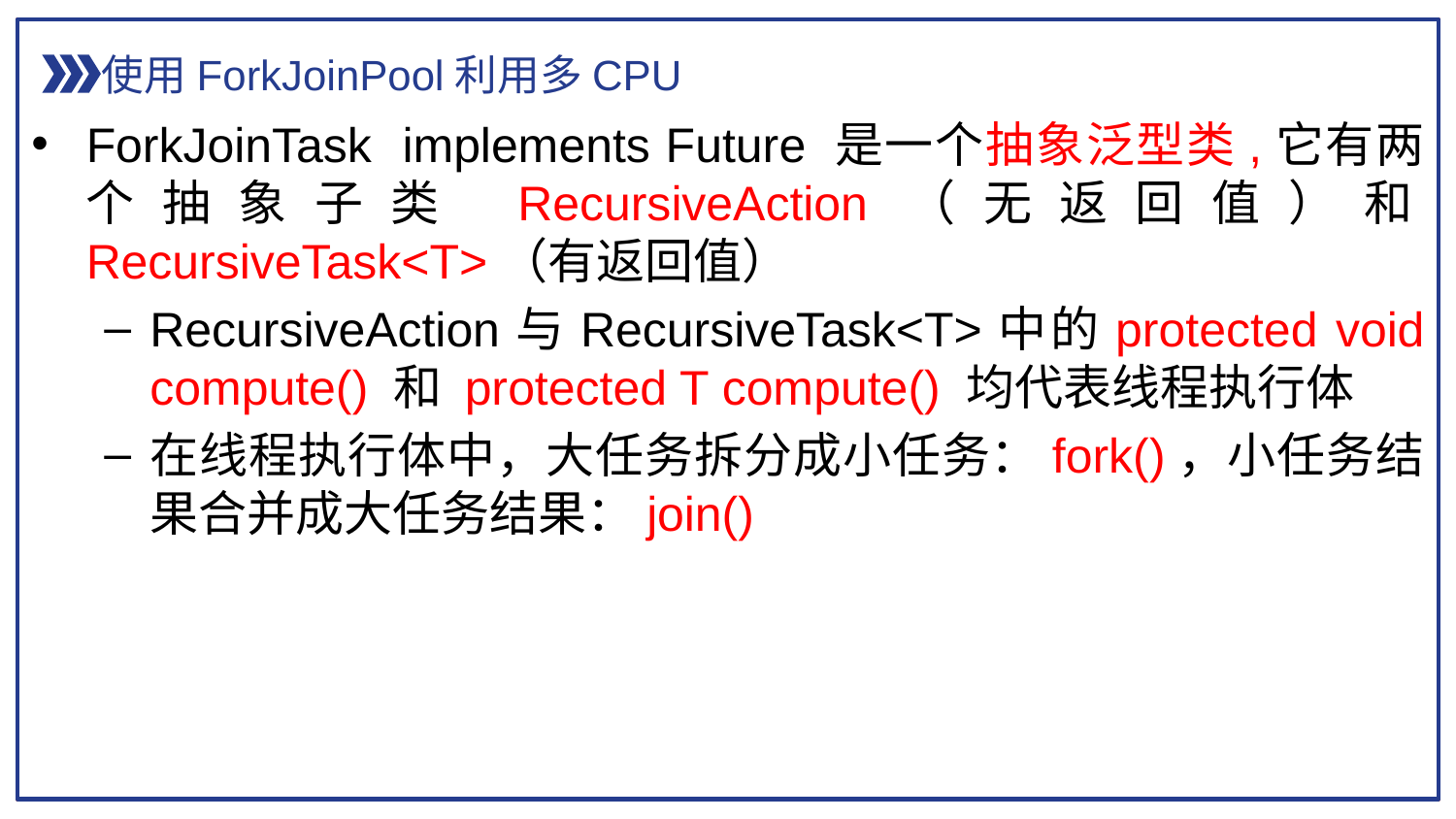

使用ForkJoinPool利用多CPU

ForkJoinTask  implements Future 是一个抽象泛型类,它有两个抽象子类 RecursiveAction（无返回值）和RecursiveTask<T>（有返回值）
RecursiveAction与RecursiveTask<T>中的protected void compute() 和 protected T compute() 均代表线程执行体
在线程执行体中，大任务拆分成小任务：fork()，小任务结果合并成大任务结果：join()